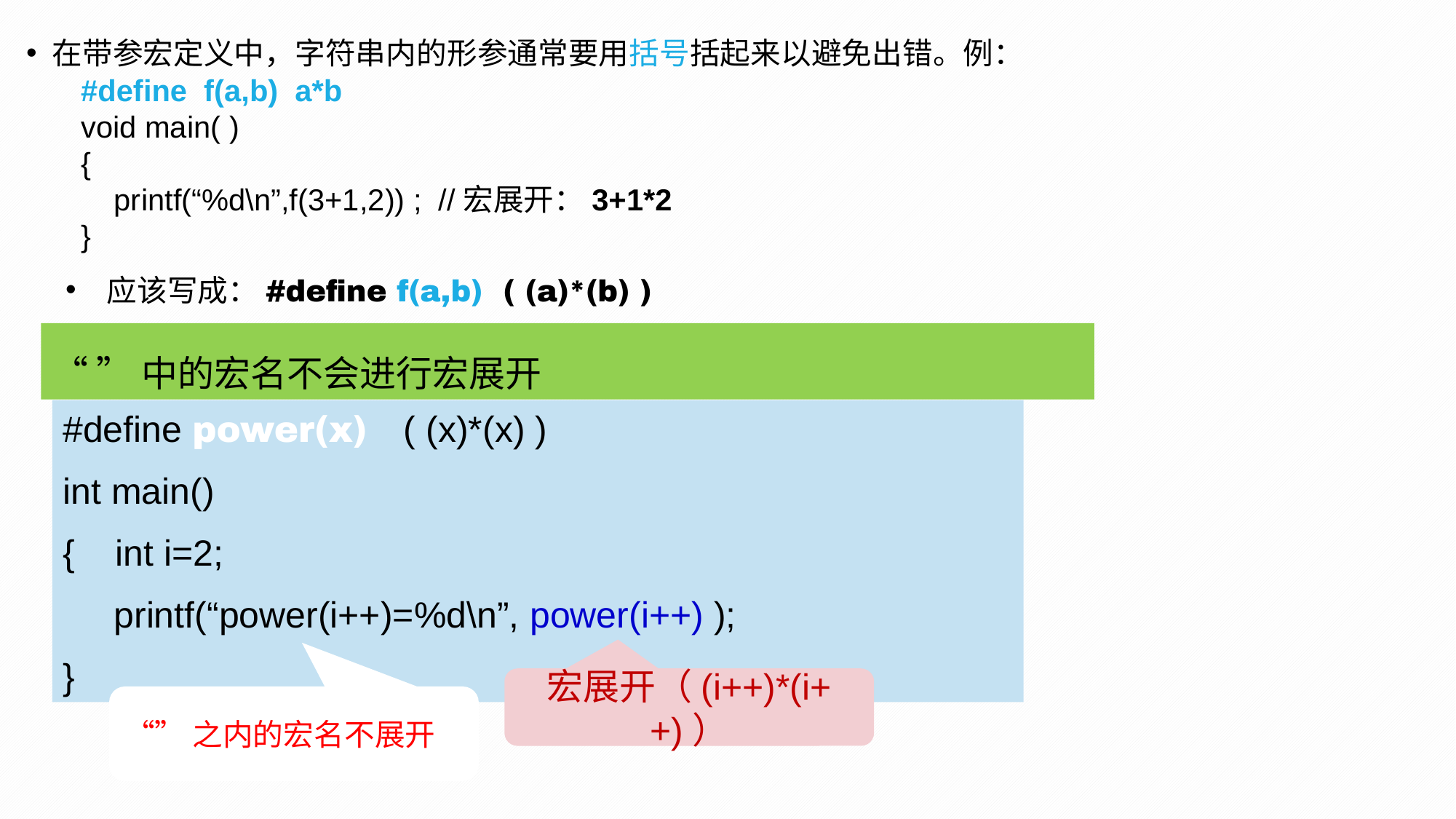

在带参宏定义中，字符串内的形参通常要用括号括起来以避免出错。例：
#define  f(a,b)  a*b
void main( )
{
    printf(“%d\n”,f(3+1,2)) ;  //宏展开：3+1*2
}
应该写成：#define f(a,b)  ( (a)*(b) )
“ ”中的宏名不会进行宏展开
#define power(x)   ( (x)*(x) )
int main()
{    int i=2;
     printf(“power(i++)=%d\n”, power(i++) );
}
宏展开（(i++)*(i++)）
“”之内的宏名不展开